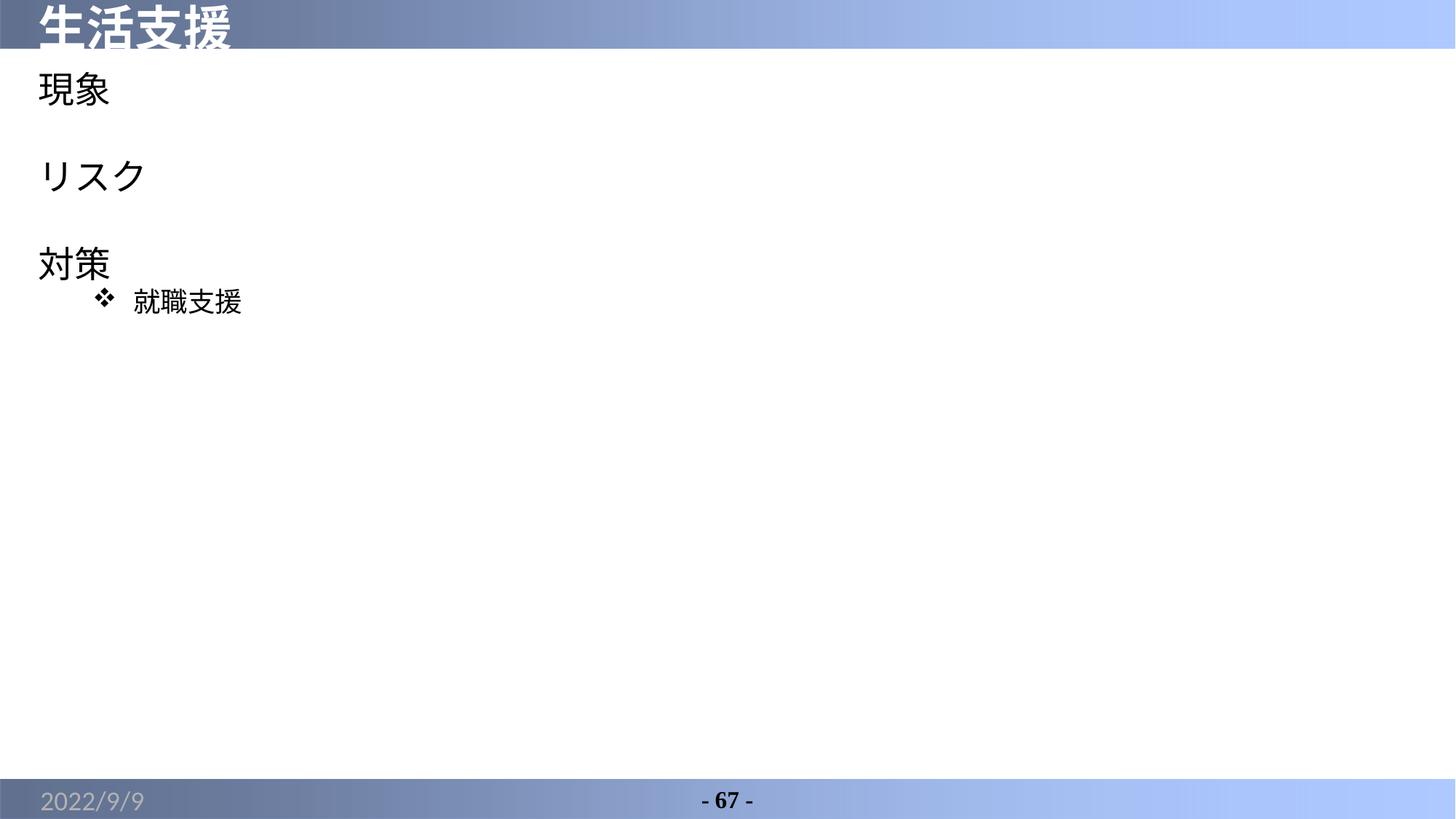

# 生活支援
現象

リスク

対策
就職支援
2022/9/9
- 67 -